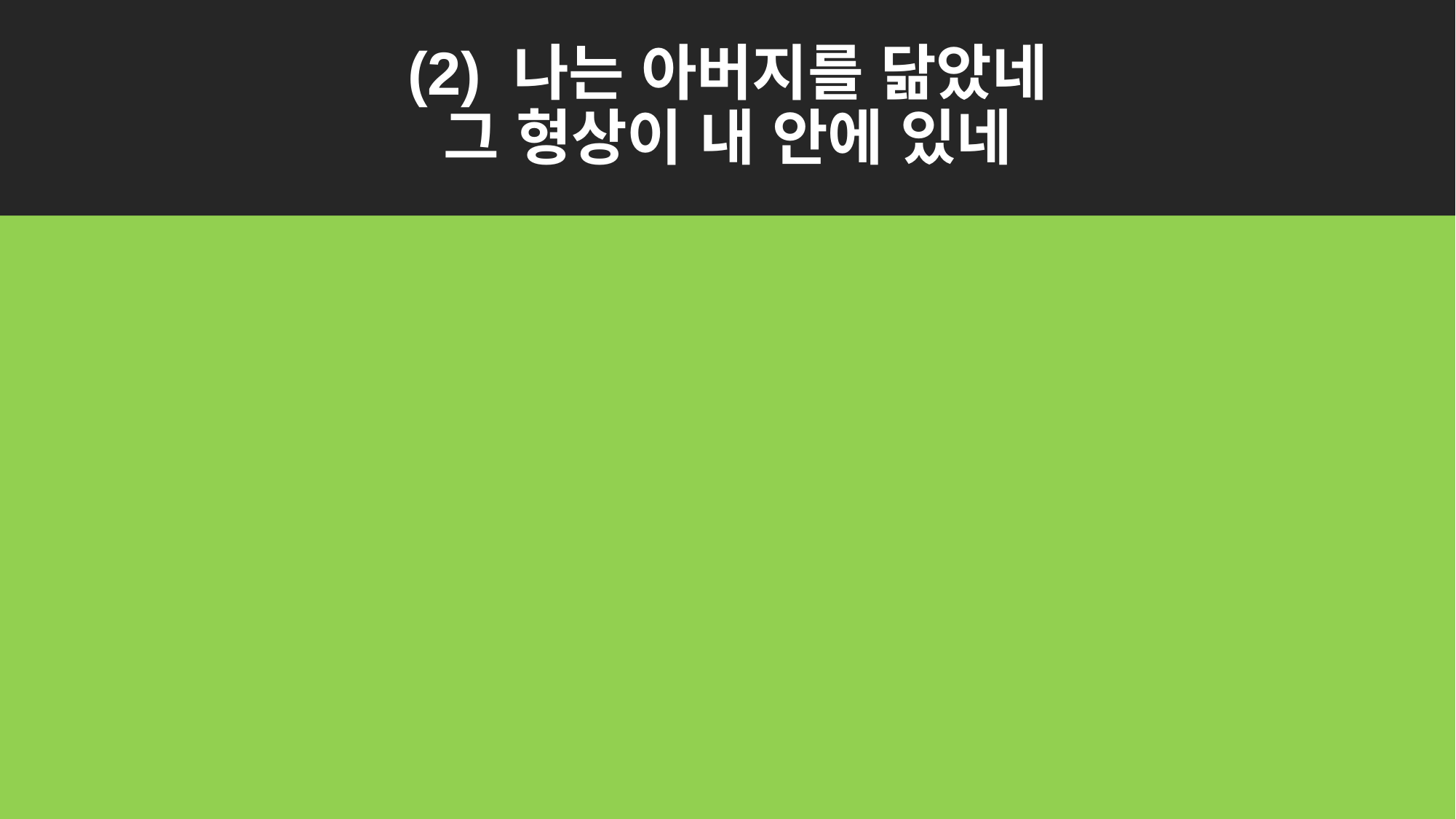

# (2) 나는 아버지를 닮았네 그 형상이 내 안에 있네